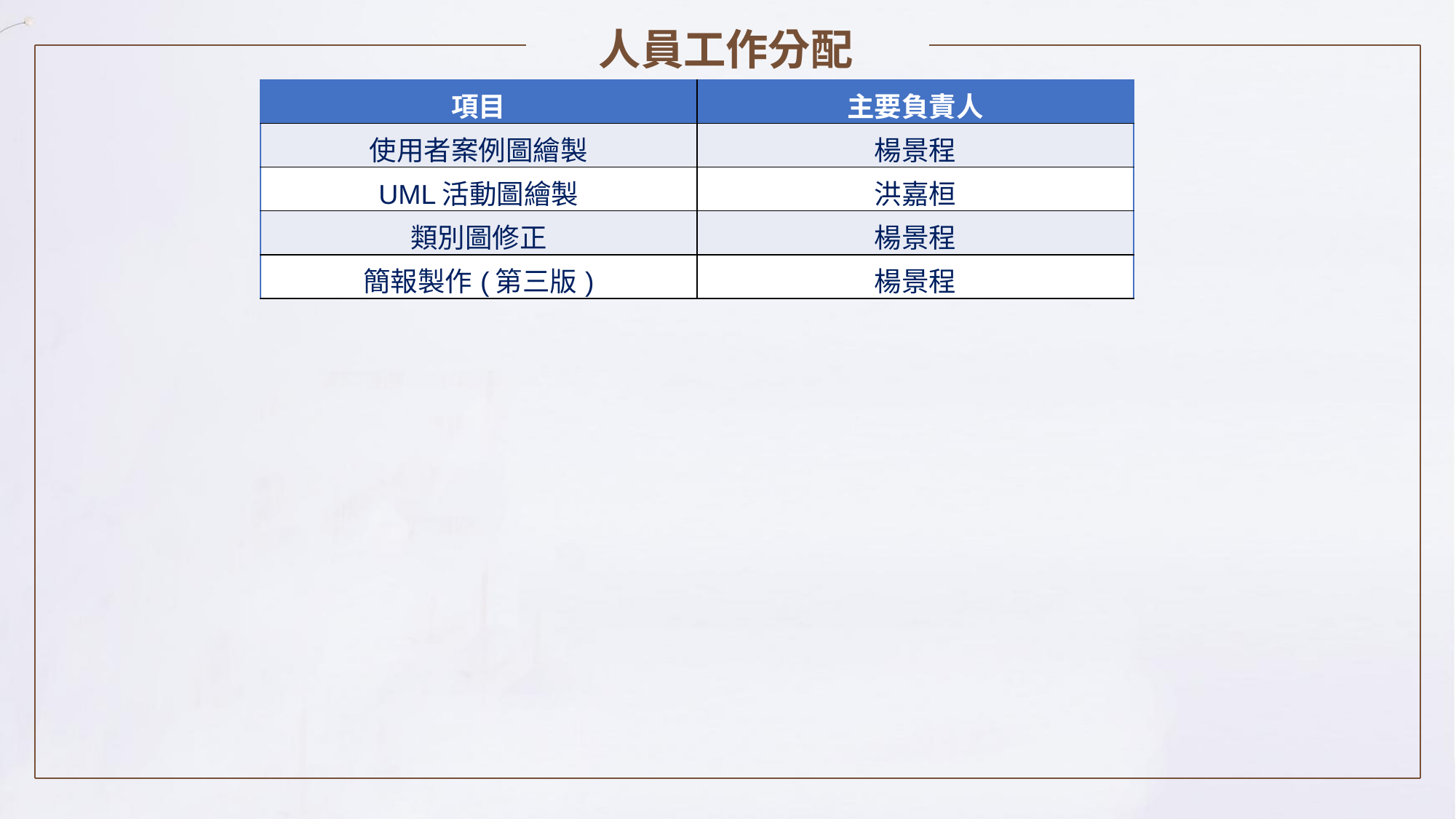

人員工作分配
| 項目 | 主要負責人 |
| --- | --- |
| 使用者案例圖繪製 | 楊景程 |
| UML活動圖繪製 | 洪嘉桓 |
| 類別圖修正 | 楊景程 |
| 簡報製作(第三版) | 楊景程 |